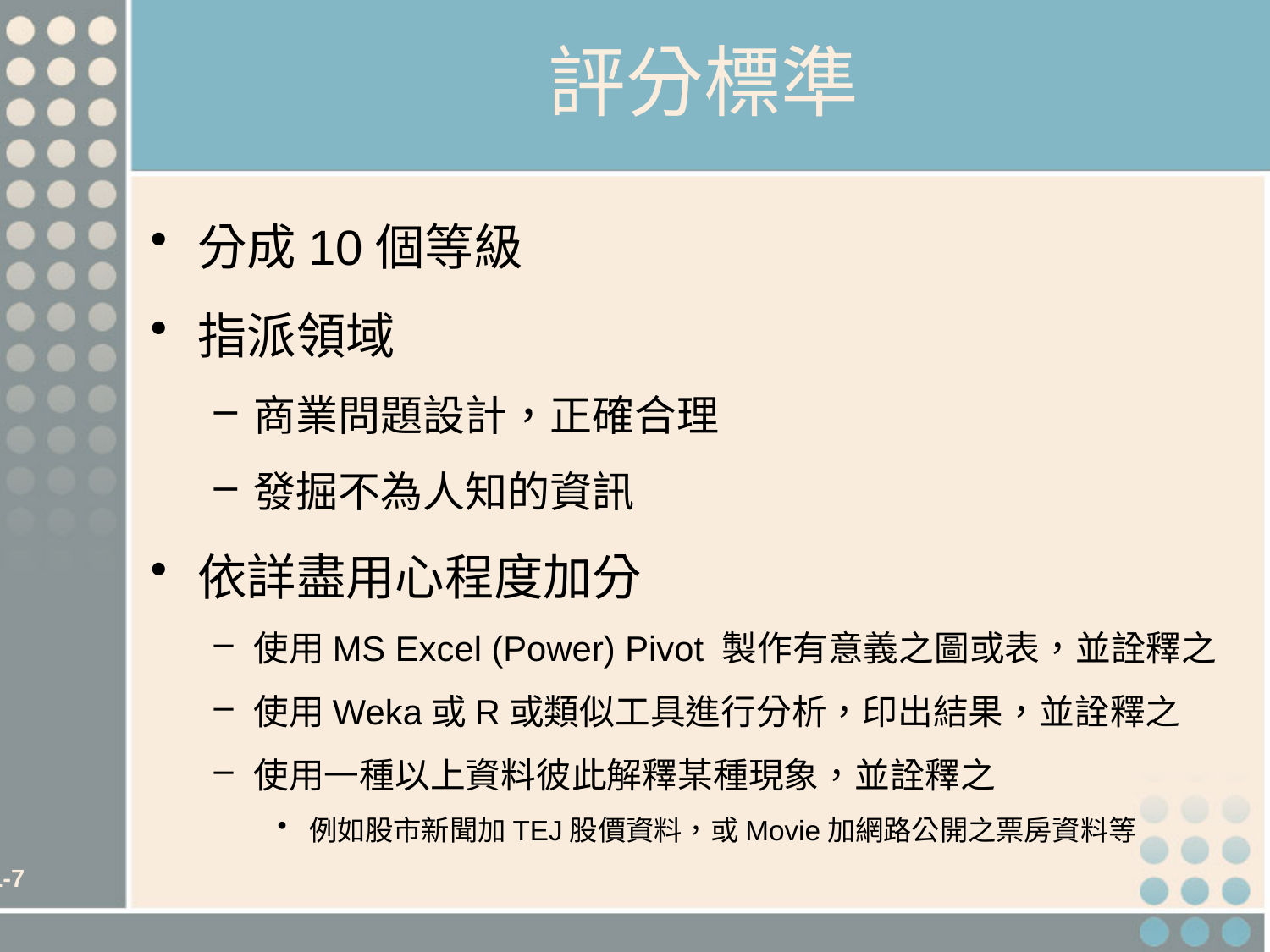

# 評分標準
分成10個等級
指派領域
商業問題設計，正確合理
發掘不為人知的資訊
依詳盡用心程度加分
使用MS Excel (Power) Pivot 製作有意義之圖或表，並詮釋之
使用Weka或R或類似工具進行分析，印出結果，並詮釋之
使用一種以上資料彼此解釋某種現象，並詮釋之
例如股市新聞加TEJ股價資料，或Movie加網路公開之票房資料等